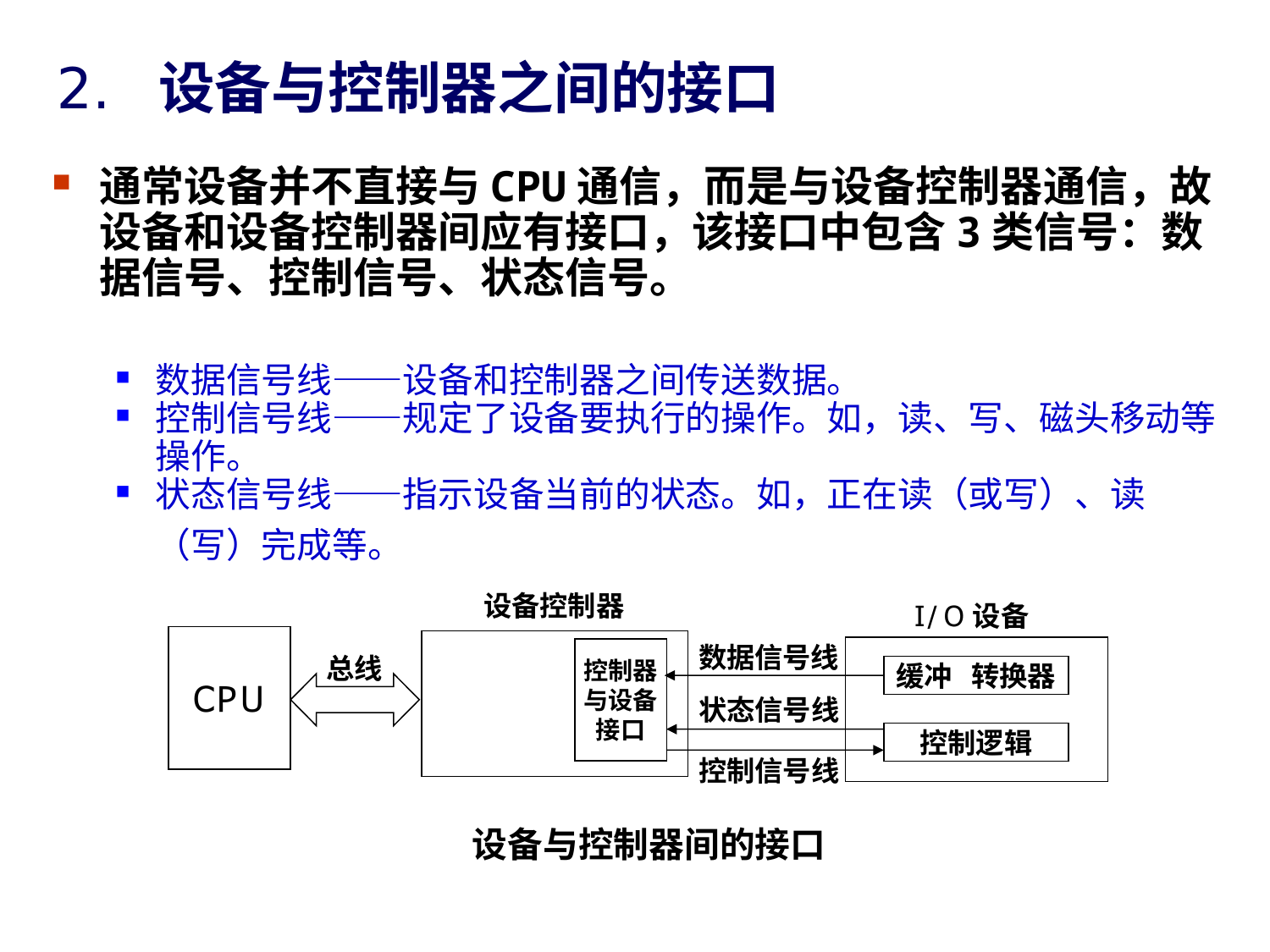

# 2. 设备与控制器之间的接口
通常设备并不直接与CPU通信，而是与设备控制器通信，故设备和设备控制器间应有接口，该接口中包含3类信号：数据信号、控制信号、状态信号。

数据信号线——设备和控制器之间传送数据。
控制信号线——规定了设备要执行的操作。如，读、写、磁头移动等操作。
状态信号线——指示设备当前的状态。如，正在读（或写）、读（写）完成等。

设备控制器
I/O设备
CPU

数据信号线
控制器与设备接口
总线
缓冲   转换器

状态信号线
控制逻辑

控制信号线
设备与控制器间的接口
12